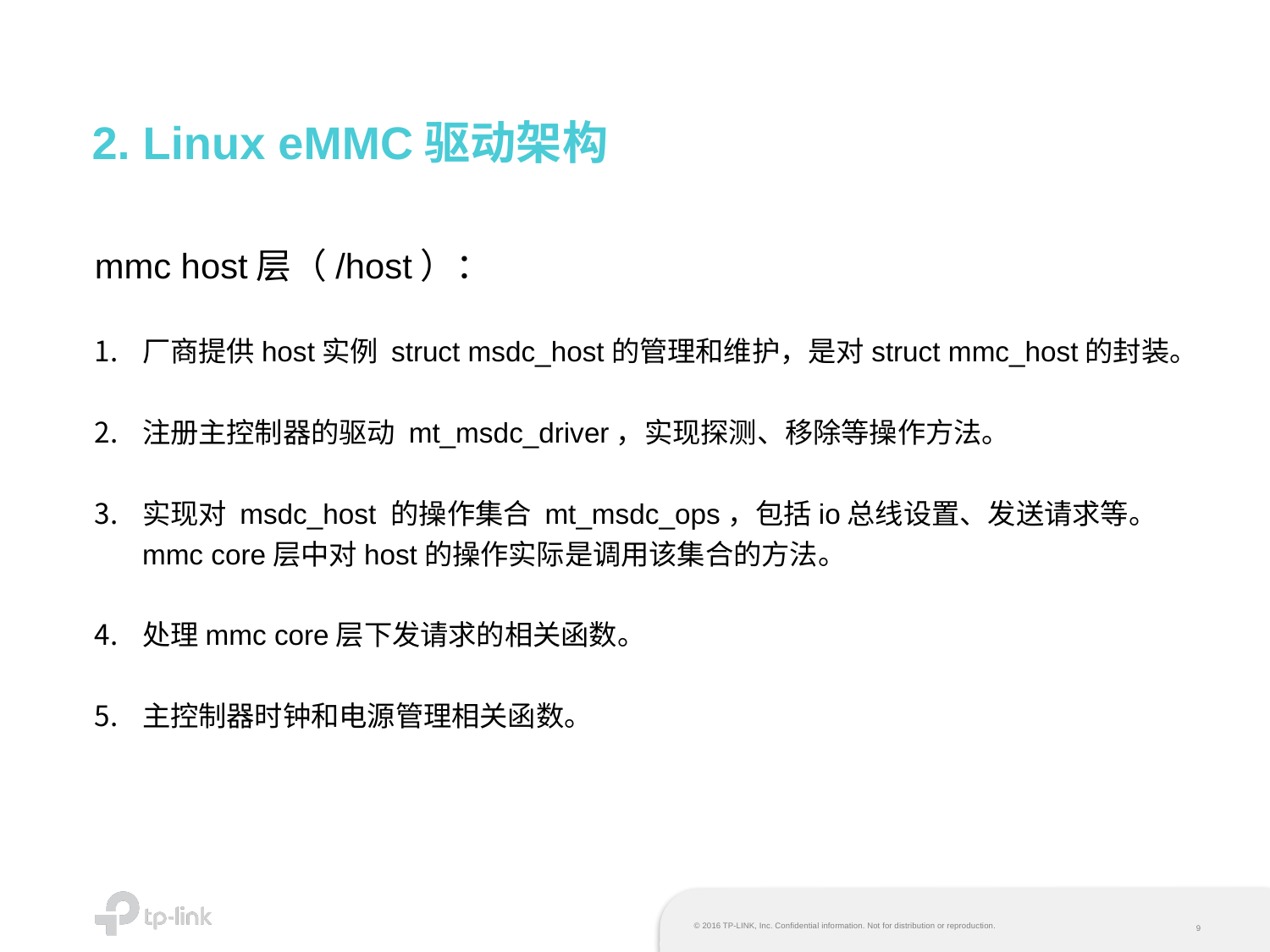

# 2. Linux eMMC驱动架构
mmc host层（/host）：

厂商提供host实例 struct msdc_host的管理和维护，是对struct mmc_host的封装。

注册主控制器的驱动 mt_msdc_driver，实现探测、移除等操作方法。

实现对 msdc_host 的操作集合 mt_msdc_ops，包括io总线设置、发送请求等。mmc core层中对host的操作实际是调用该集合的方法。

处理mmc core层下发请求的相关函数。

主控制器时钟和电源管理相关函数。